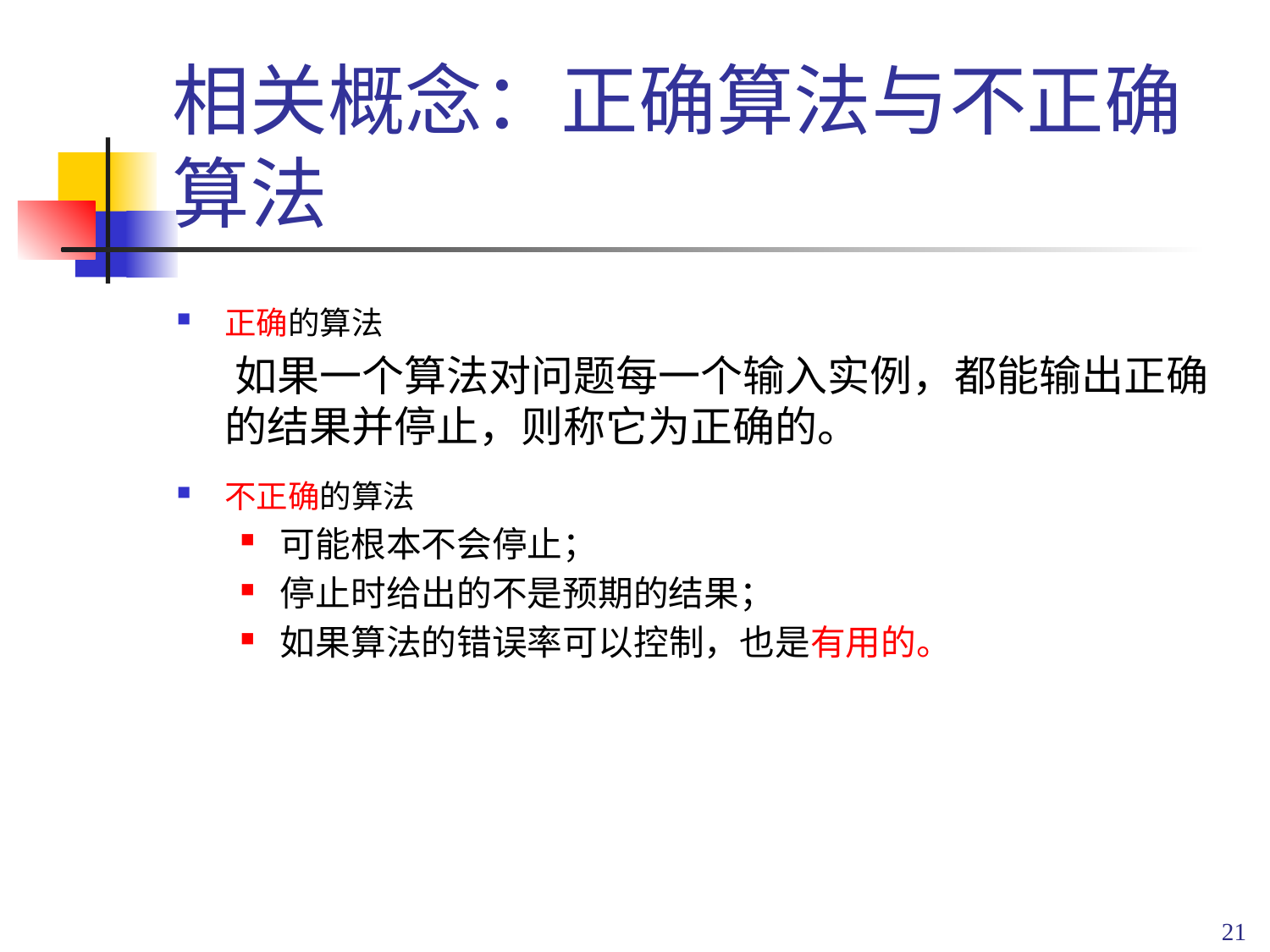

# 相关概念：正确算法与不正确算法
正确的算法
     如果一个算法对问题每一个输入实例，都能输出正确的结果并停止，则称它为正确的。

不正确的算法
可能根本不会停止；
停止时给出的不是预期的结果；
如果算法的错误率可以控制，也是有用的。
21